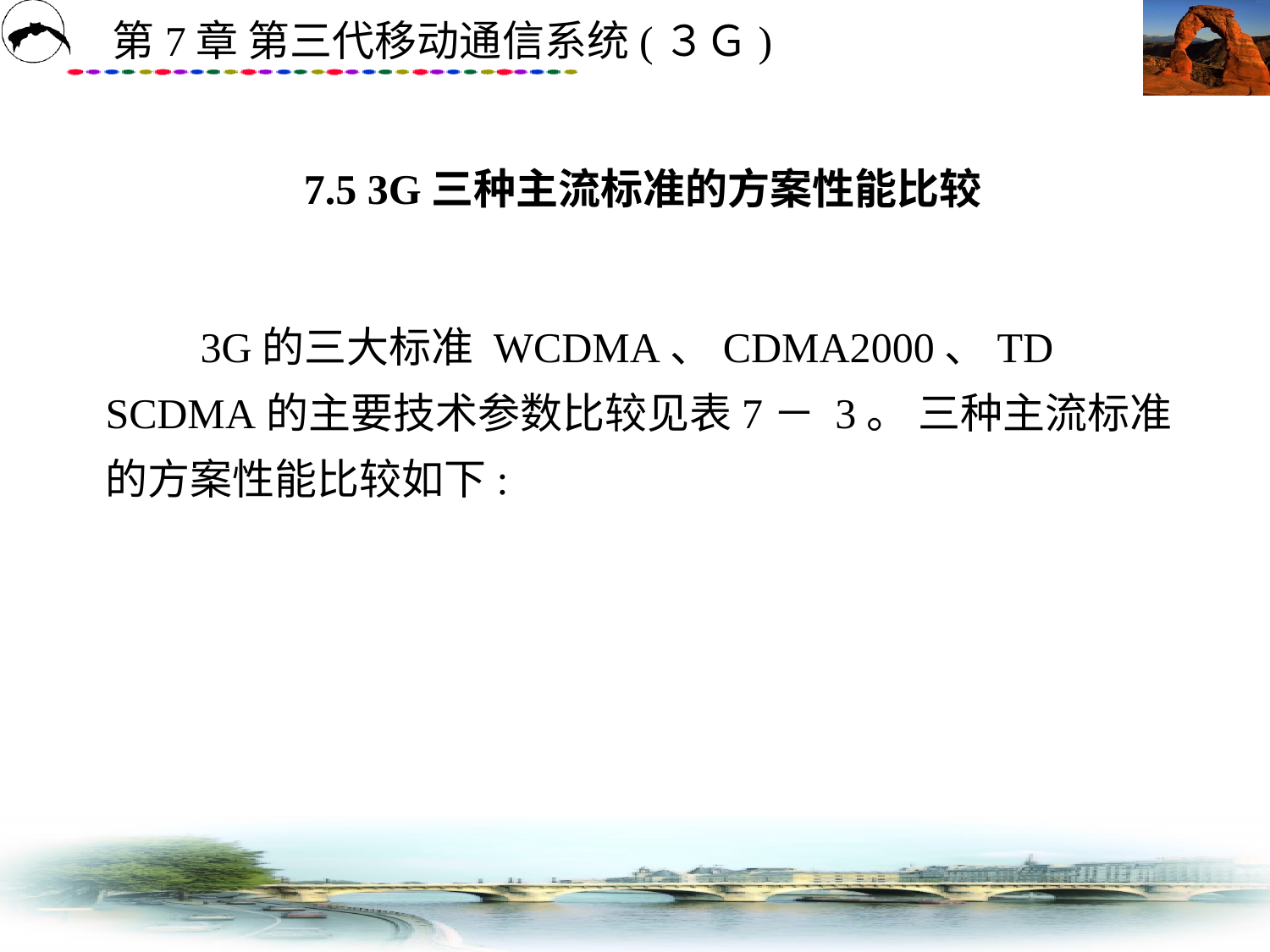

# 7.5 3G三种主流标准的方案性能比较
　　3G的三大标准 WCDMA、CDMA2000、TD SCDMA的主要技术参数比较见表7－ 3。 三种主流标准的方案性能比较如下: